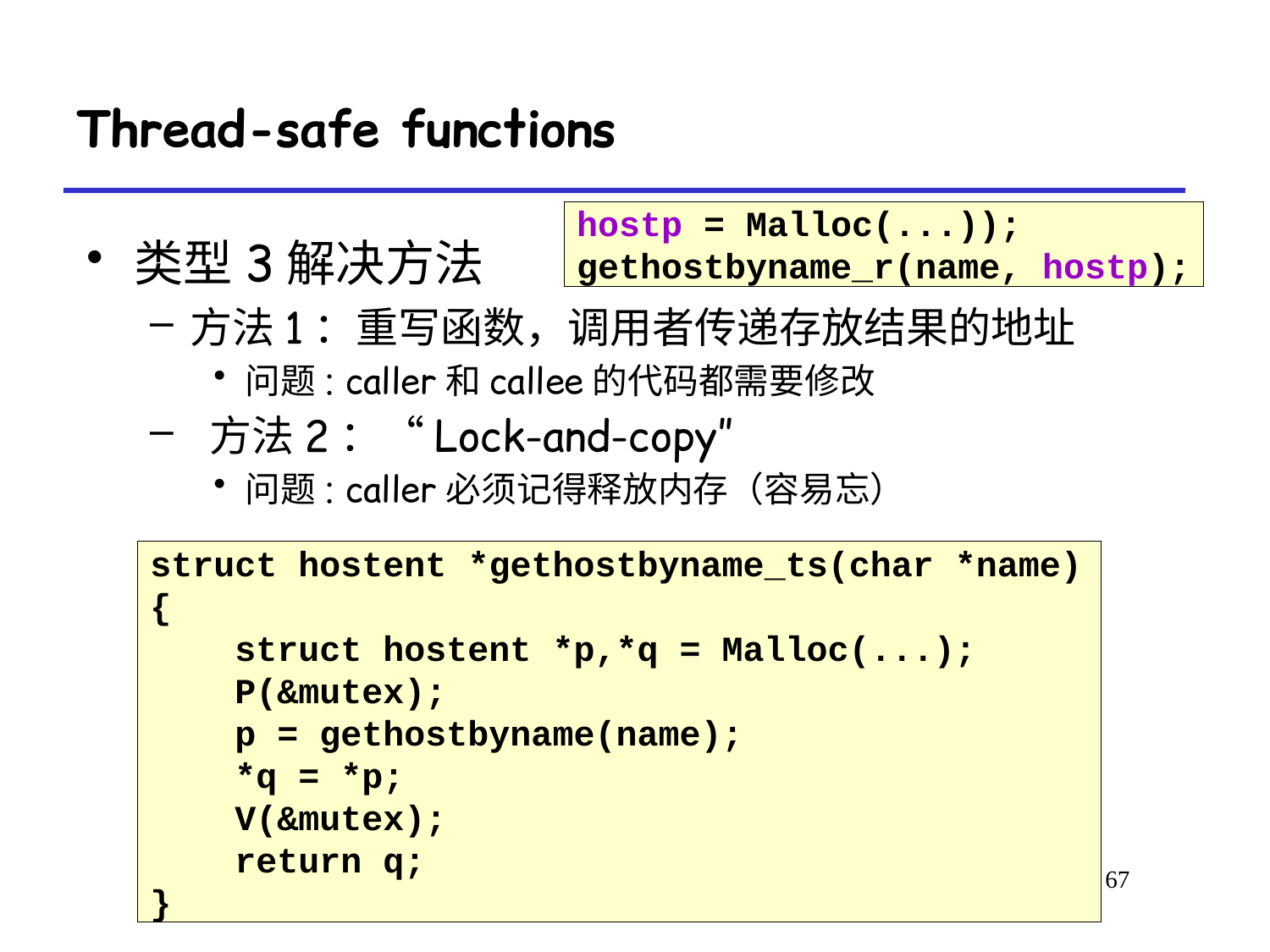

# Thread-safe functions
hostp = Malloc(...));
gethostbyname_r(name, hostp);
类型3解决方法
方法1：重写函数，调用者传递存放结果的地址
问题: caller和callee的代码都需要修改
 方法2：“Lock-and-copy”
问题: caller必须记得释放内存（容易忘）
struct hostent *gethostbyname_ts(char *name)
{
    struct hostent *p,*q = Malloc(...);
    P(&mutex);
    p = gethostbyname(name);
    *q = *p;
    V(&mutex);
    return q;
}
67